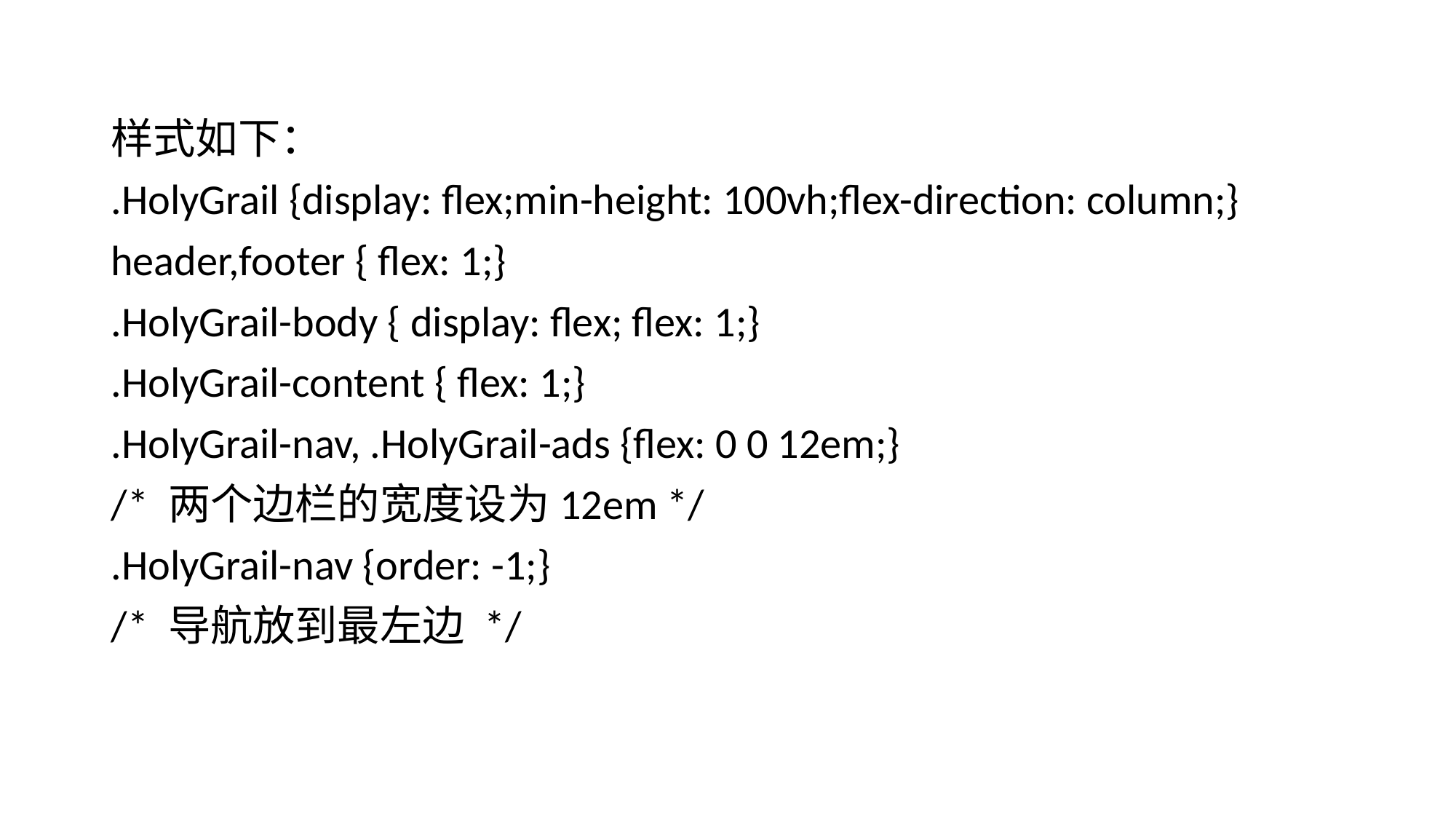

样式如下：
.HolyGrail {display: flex;min-height: 100vh;flex-direction: column;}
header,footer { flex: 1;}
.HolyGrail-body { display: flex; flex: 1;}
.HolyGrail-content { flex: 1;}
.HolyGrail-nav, .HolyGrail-ads {flex: 0 0 12em;}
/* 两个边栏的宽度设为12em */
.HolyGrail-nav {order: -1;}
/* 导航放到最左边 */